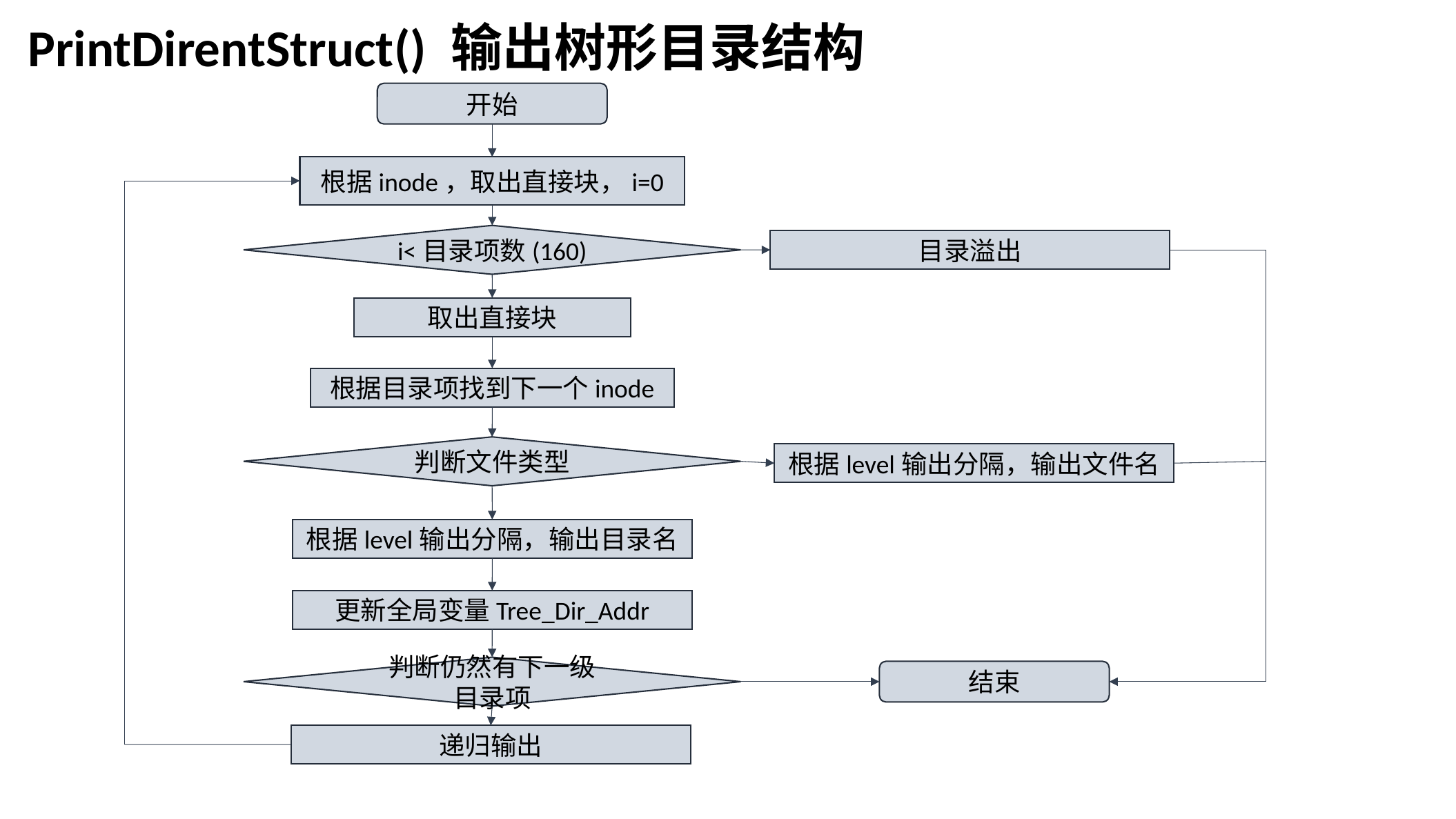

PrintDirentStruct() 输出树形目录结构
开始
根据inode，取出直接块，i=0
i<目录项数(160)
目录溢出
取出直接块
根据目录项找到下一个inode
判断文件类型
根据level输出分隔，输出文件名
根据level输出分隔，输出目录名
更新全局变量Tree_Dir_Addr
判断仍然有下一级目录项
结束
递归输出